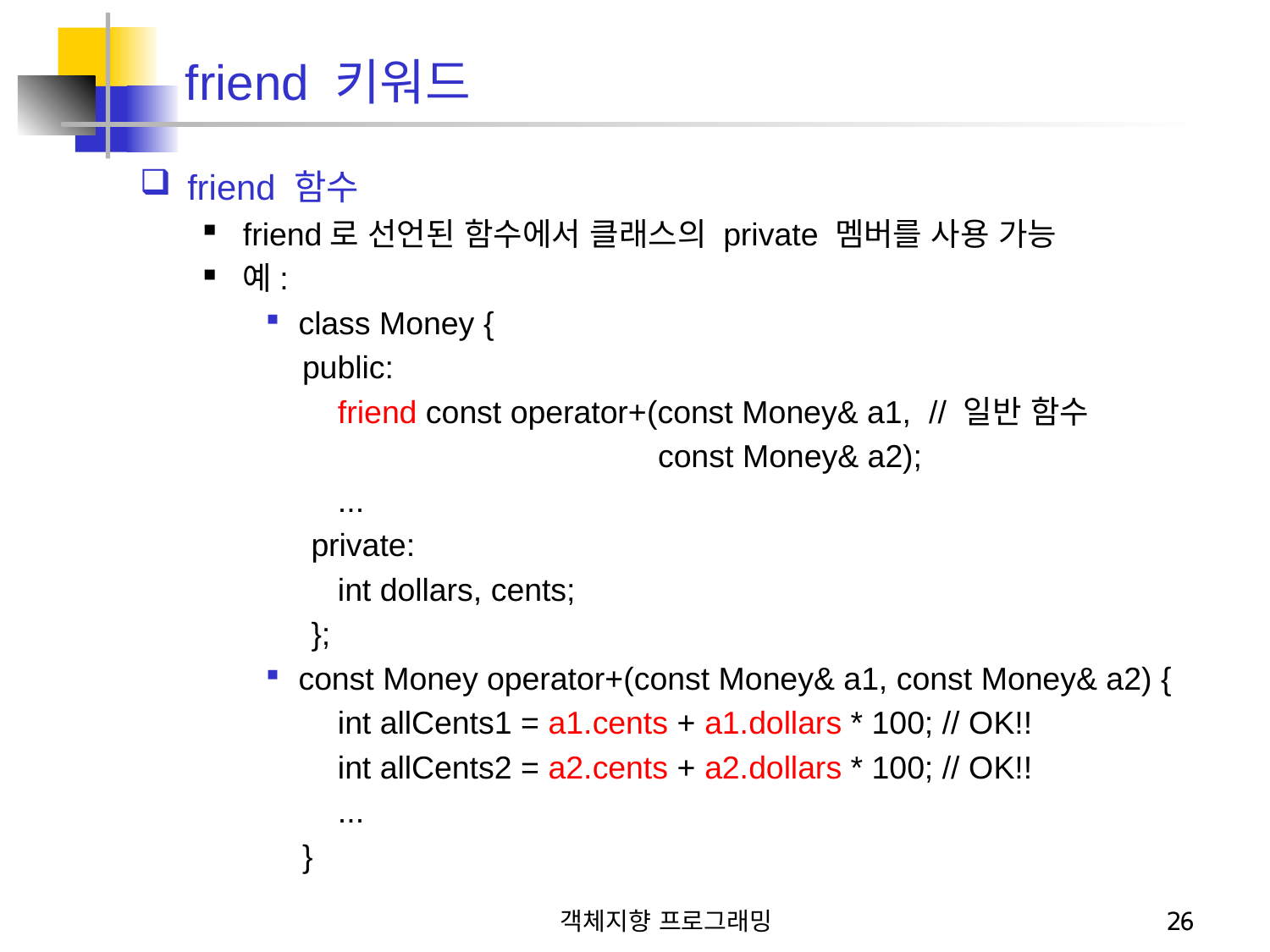

friend 키워드
friend 함수
friend로 선언된 함수에서 클래스의 private 멤버를 사용 가능
예:
class Money {
    public:
        friend const operator+(const Money& a1,  // 일반 함수
                                            const Money& a2);
        ...
     private:
        int dollars, cents;
     };
const Money operator+(const Money& a1, const Money& a2) {
        int allCents1 = a1.cents + a1.dollars * 100; // OK!!
        int allCents2 = a2.cents + a2.dollars * 100; // OK!!
        ...
    }
객체지향 프로그래밍
26